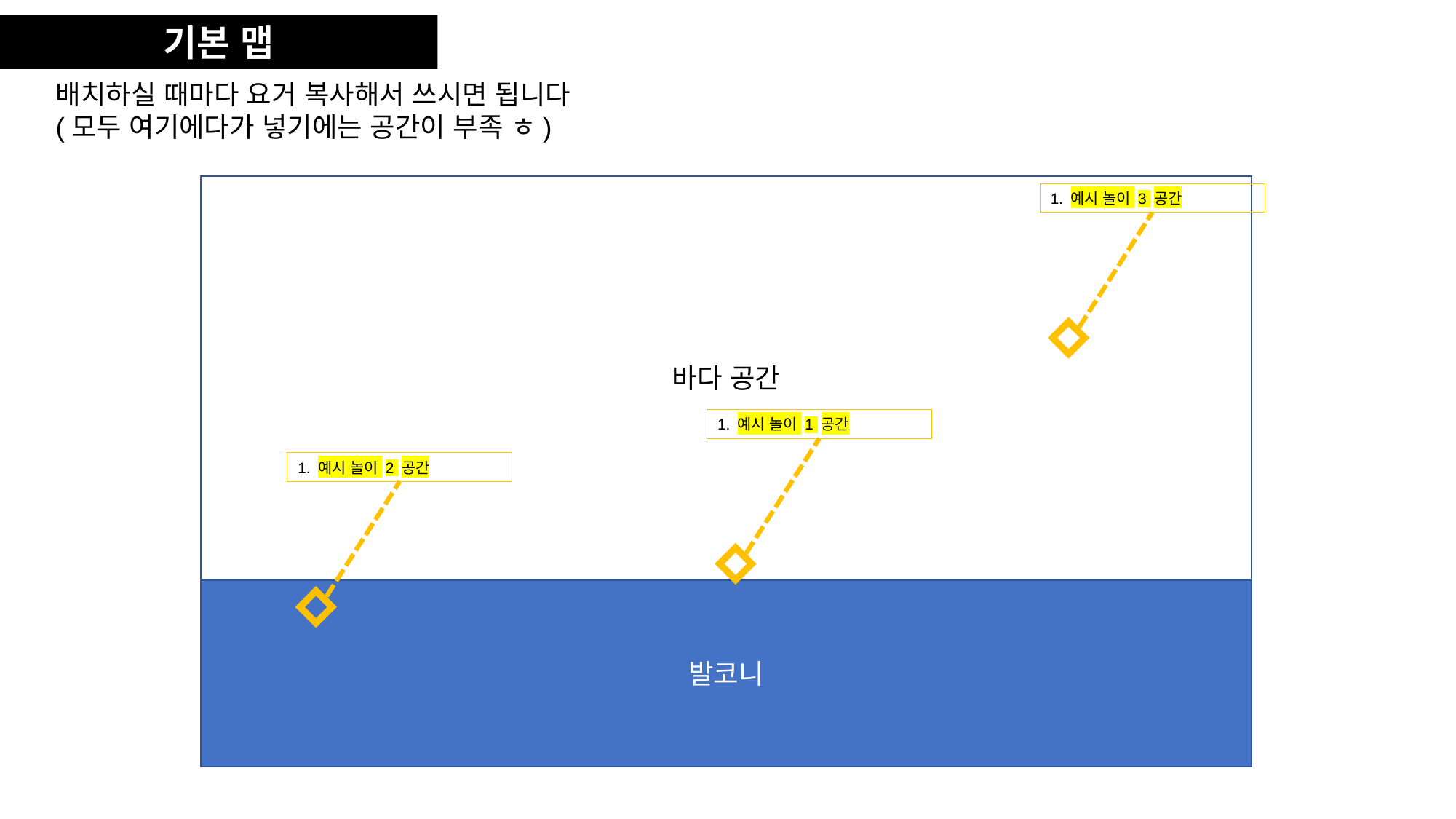

기본 맵
배치하실 때마다 요거 복사해서 쓰시면 됩니다
(모두 여기에다가 넣기에는 공간이 부족 ㅎ)
바다 공간
1. 예시 놀이 3 공간

1. 예시 놀이 1 공간
1. 예시 놀이 2 공간

발코니